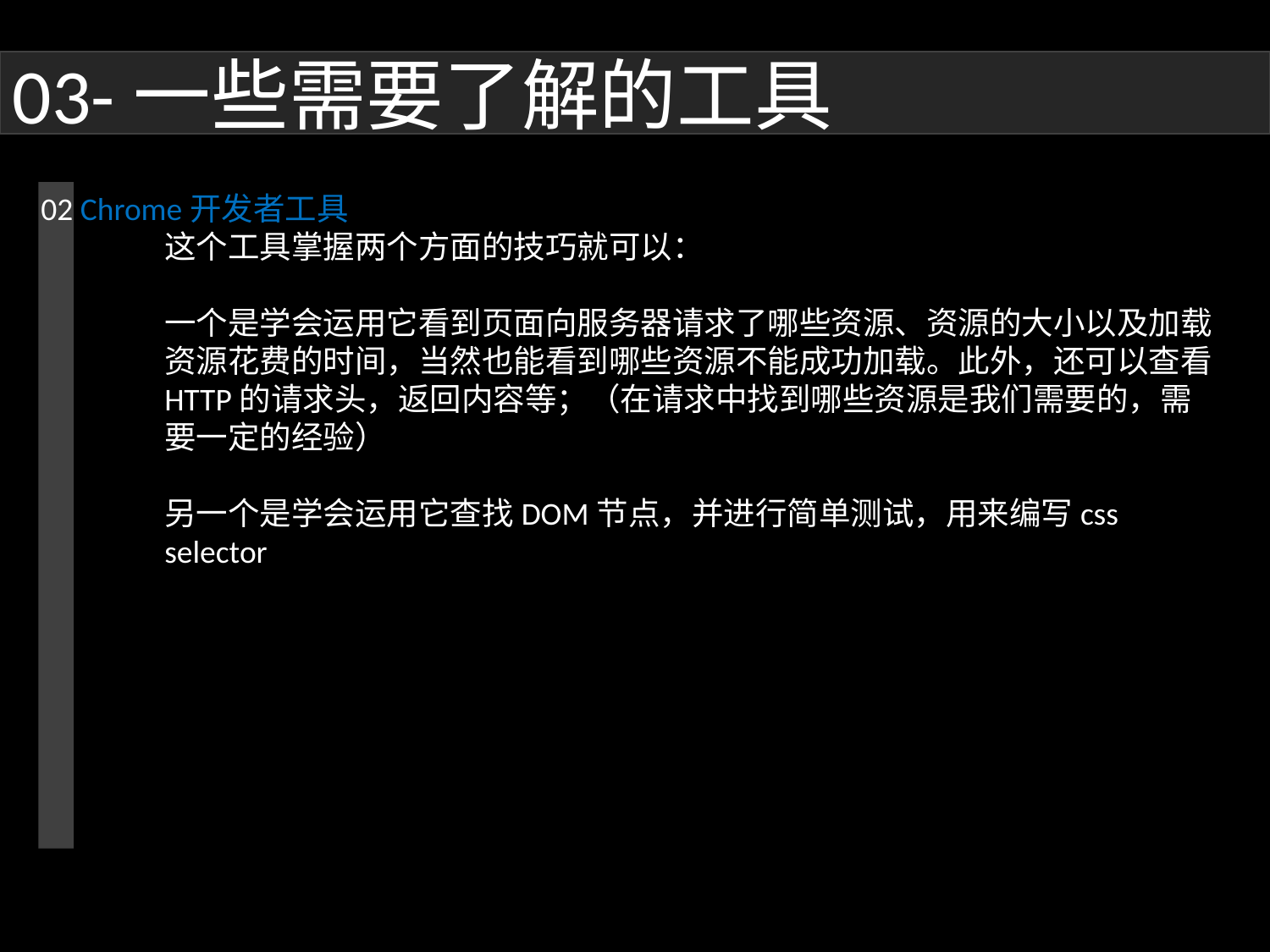

03-一些需要了解的工具
02 Chrome开发者工具
这个工具掌握两个方面的技巧就可以：

一个是学会运用它看到页面向服务器请求了哪些资源、资源的大小以及加载资源花费的时间，当然也能看到哪些资源不能成功加载。此外，还可以查看HTTP的请求头，返回内容等；（在请求中找到哪些资源是我们需要的，需要一定的经验）

另一个是学会运用它查找DOM节点，并进行简单测试，用来编写css selector